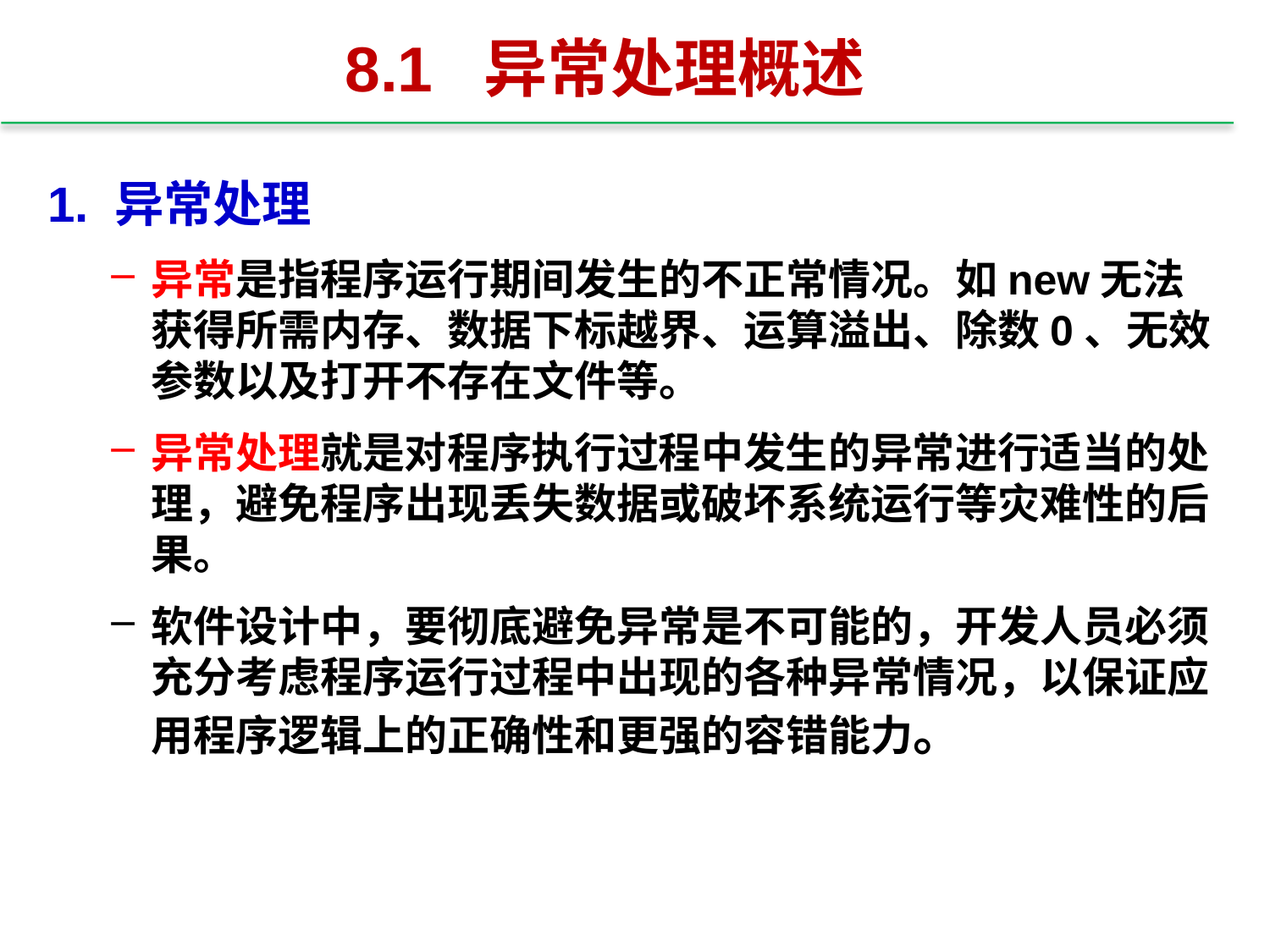

# 8.1  异常处理概述
1. 异常处理
异常是指程序运行期间发生的不正常情况。如new无法获得所需内存、数据下标越界、运算溢出、除数0、无效参数以及打开不存在文件等。
异常处理就是对程序执行过程中发生的异常进行适当的处理，避免程序出现丢失数据或破坏系统运行等灾难性的后果。
软件设计中，要彻底避免异常是不可能的，开发人员必须充分考虑程序运行过程中出现的各种异常情况，以保证应用程序逻辑上的正确性和更强的容错能力。